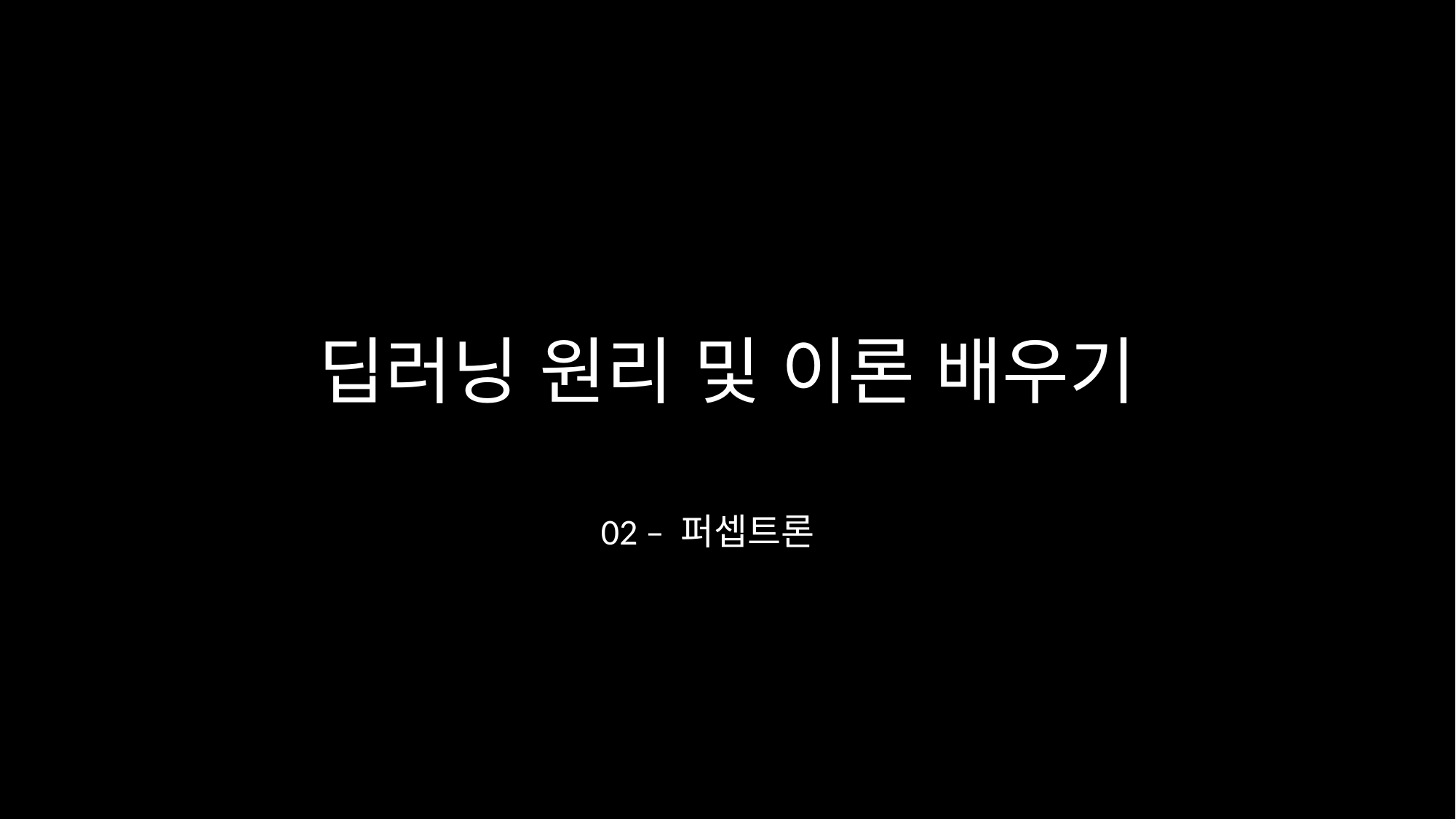

# 딥러닝 원리 및 이론 배우기
02 – 퍼셉트론